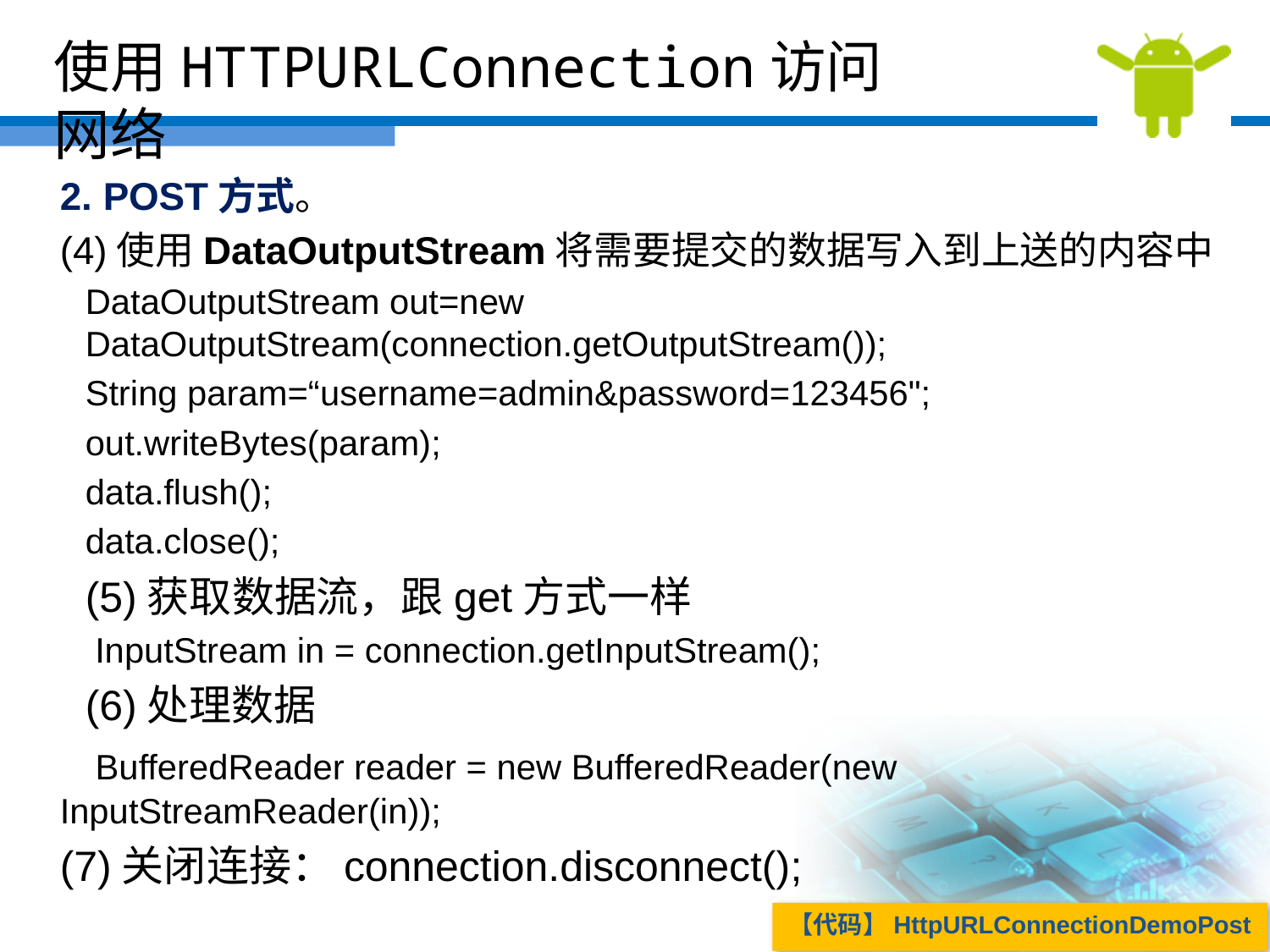

使用HTTPURLConnection访问网络
2. POST方式。
(4)使用DataOutputStream将需要提交的数据写入到上送的内容中
DataOutputStream out=new DataOutputStream(connection.getOutputStream());
String param=“username=admin&password=123456";
out.writeBytes(param);
data.flush();
data.close();
(5)获取数据流，跟get方式一样
 InputStream in = connection.getInputStream();
(6)处理数据
   BufferedReader reader = new BufferedReader(new InputStreamReader(in));
(7)关闭连接：connection.disconnect();
【代码】HttpURLConnectionDemoPost